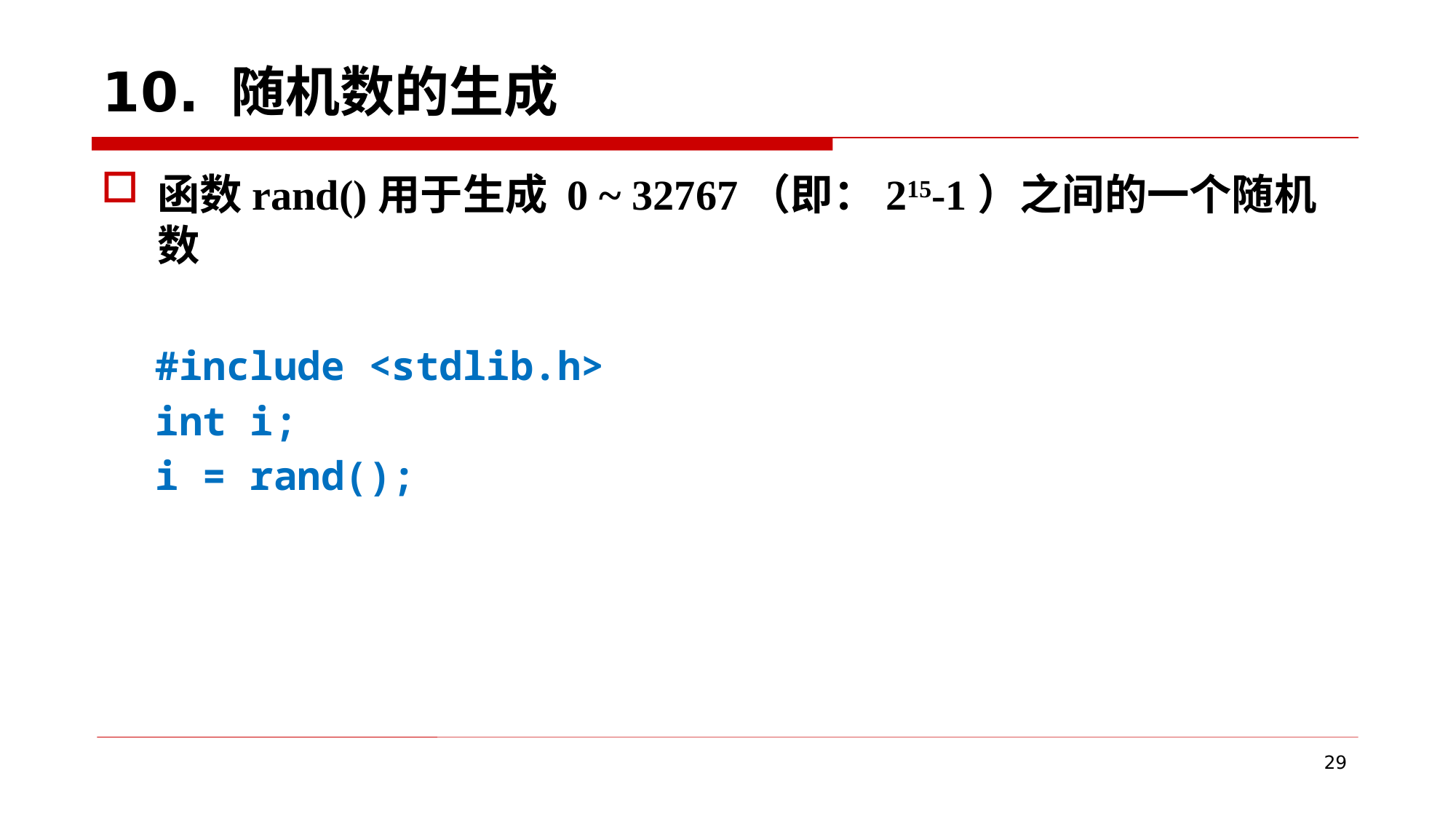

10. 随机数的生成
函数rand()用于生成 0 ~ 32767（即：215-1）之间的一个随机数

#include <stdlib.h>
int i;
i = rand();
29